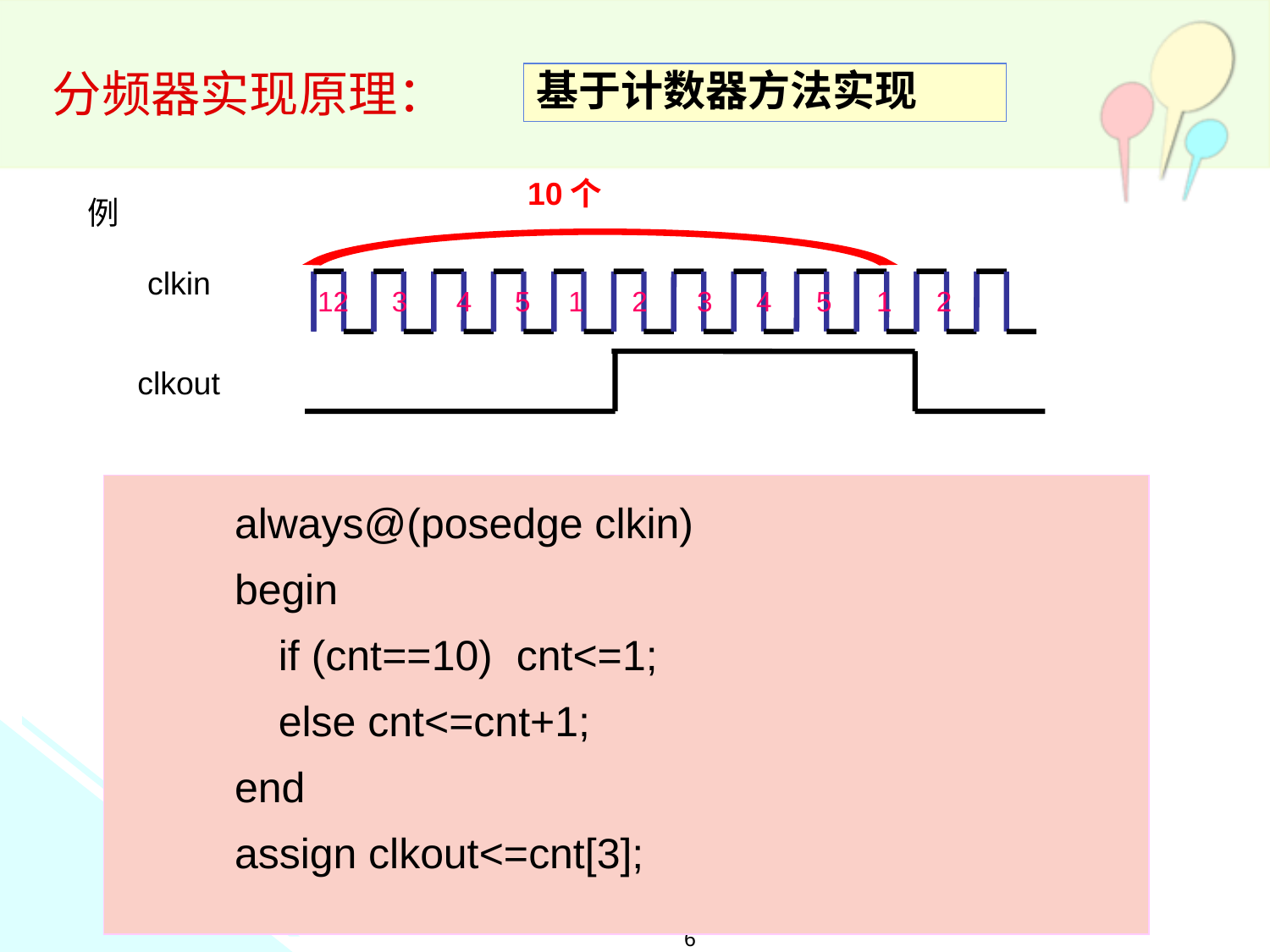

分频器实现原理：
基于计数器方法实现
10个
例

clkin

1
2
3
 4
5
1
2
 3
 4
 5
 1
 2

clkout

          always@(posedge clkin)
          begin
	   if (cnt==10)  cnt<=1;
	   else cnt<=cnt+1;
          end
          assign clkout<=cnt[3];

 主要语句：
                   always@(posedge clkin)  begin
                           if  (cnt == 5)  begin
		                     cnt <= 1; clkout <=not clkout;
                                end
		                 else
		                    cnt <= cnt + 1;
                   end
6